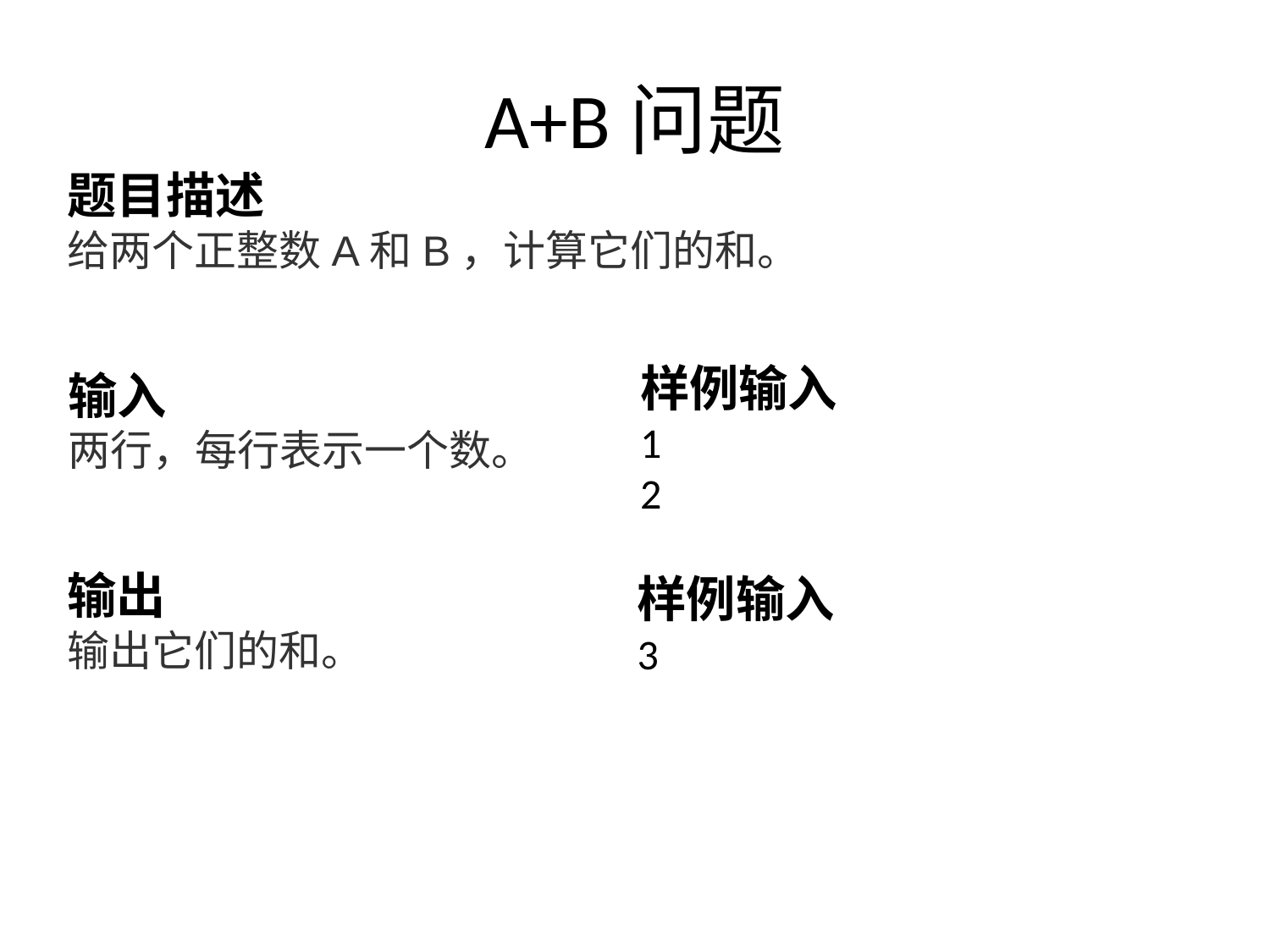

# A+B问题
题目描述
给两个正整数A和B，计算它们的和。
样例输入
1
2
输入
两行，每行表示一个数。
输出
输出它们的和。
样例输入
3